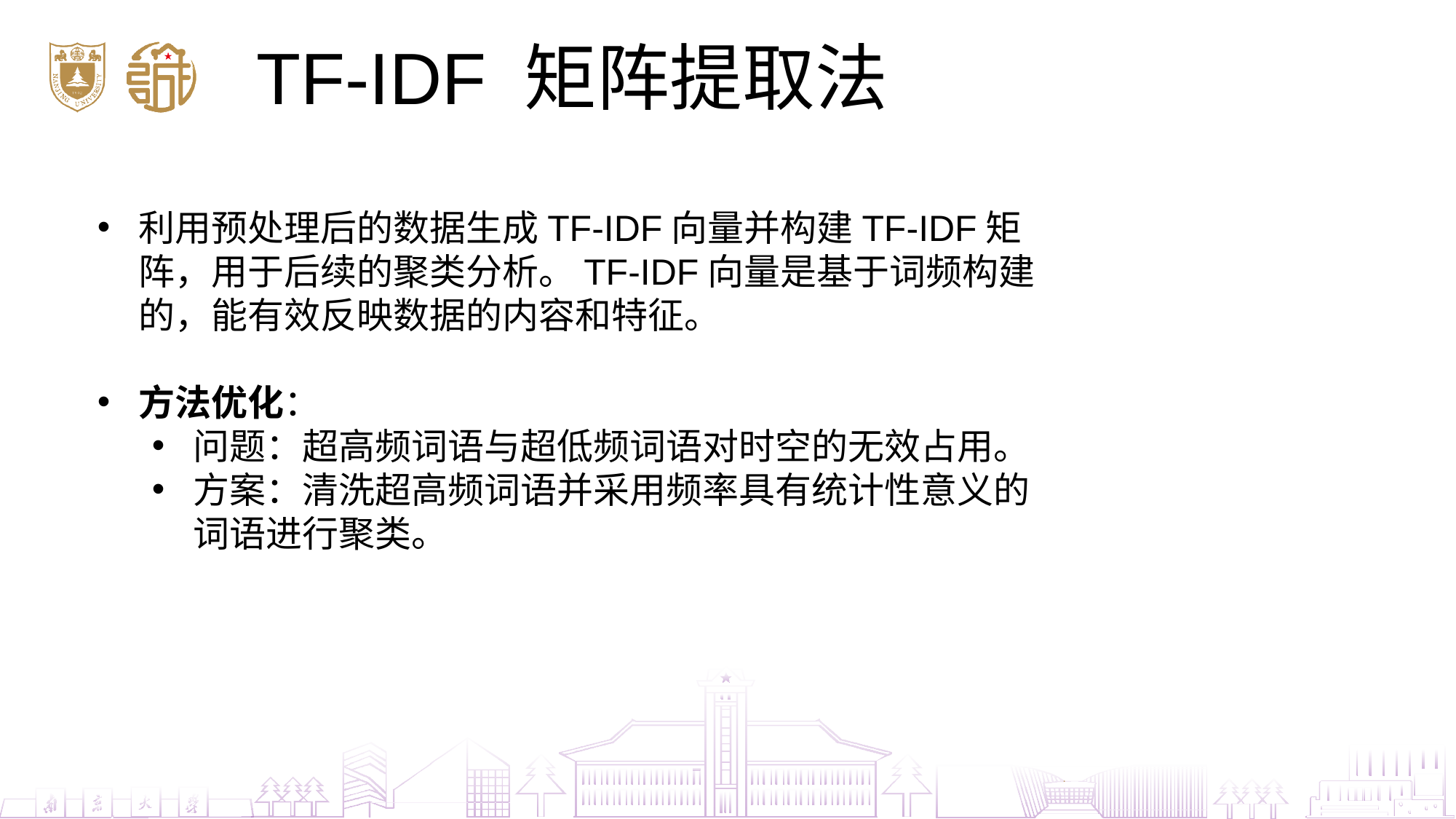

TF-IDF 矩阵提取法
利用预处理后的数据生成TF-IDF向量并构建TF-IDF矩阵，用于后续的聚类分析。TF-IDF向量是基于词频构建的，能有效反映数据的内容和特征。

方法优化：
问题：超高频词语与超低频词语对时空的无效占用。
方案：清洗超高频词语并采用频率具有统计性意义的词语进行聚类。